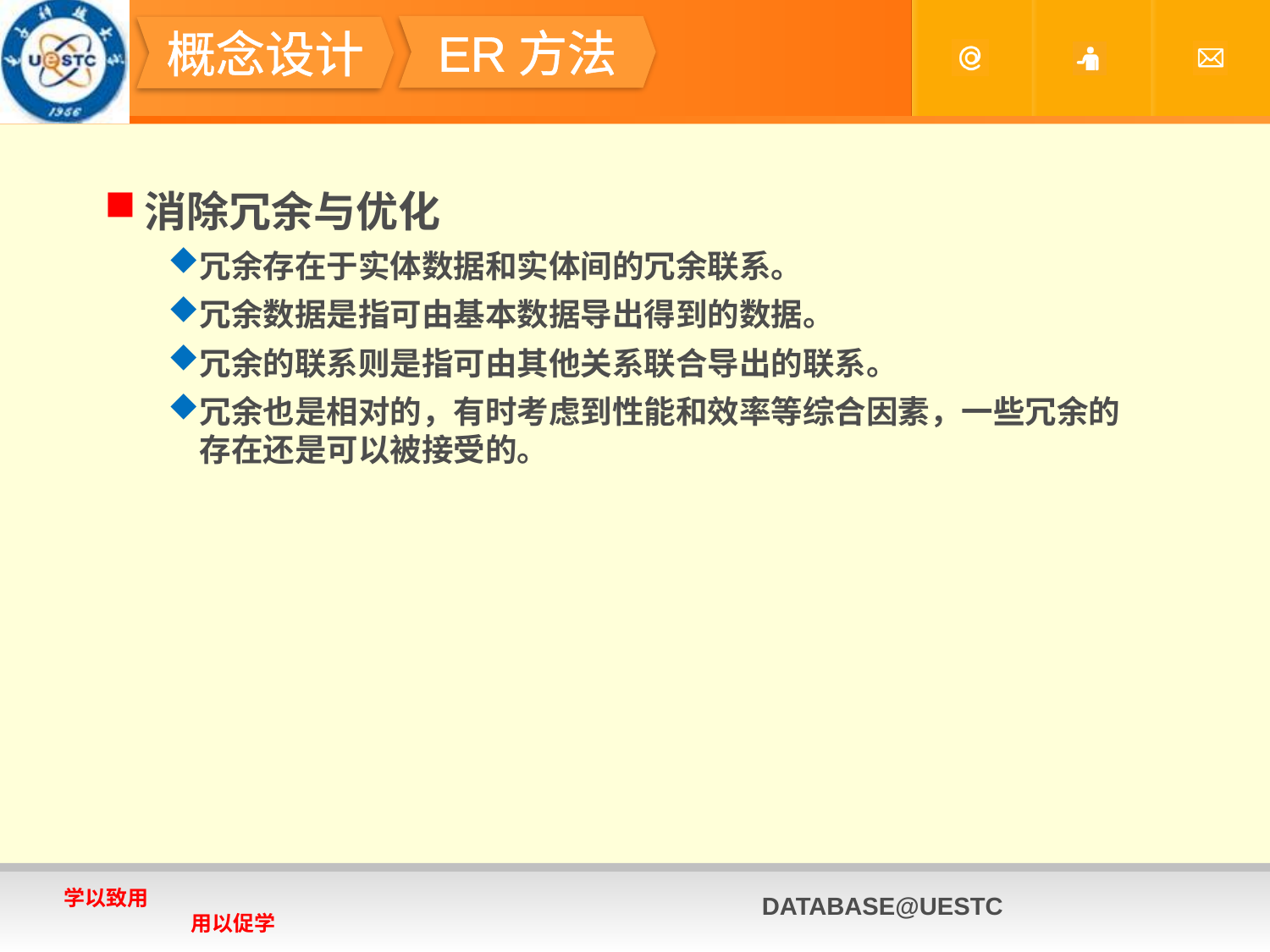

#
ER方法
概念设计
消除冗余与优化
冗余存在于实体数据和实体间的冗余联系。
冗余数据是指可由基本数据导出得到的数据。
冗余的联系则是指可由其他关系联合导出的联系。
冗余也是相对的，有时考虑到性能和效率等综合因素，一些冗余的存在还是可以被接受的。